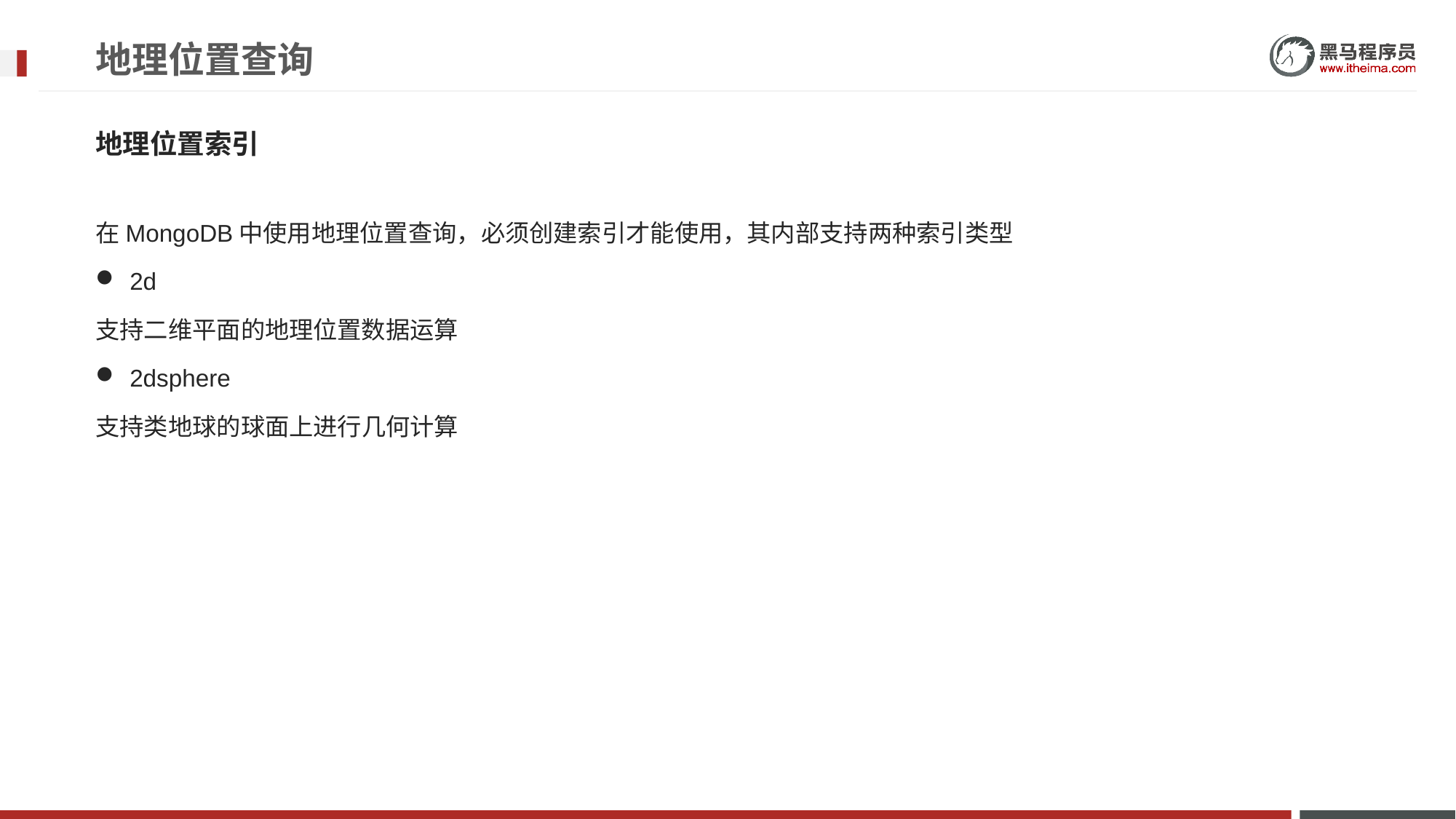

# 地理位置查询
地理位置索引
在MongoDB中使用地理位置查询，必须创建索引才能使用，其内部支持两种索引类型
2d
支持二维平面的地理位置数据运算
2dsphere
支持类地球的球面上进行几何计算